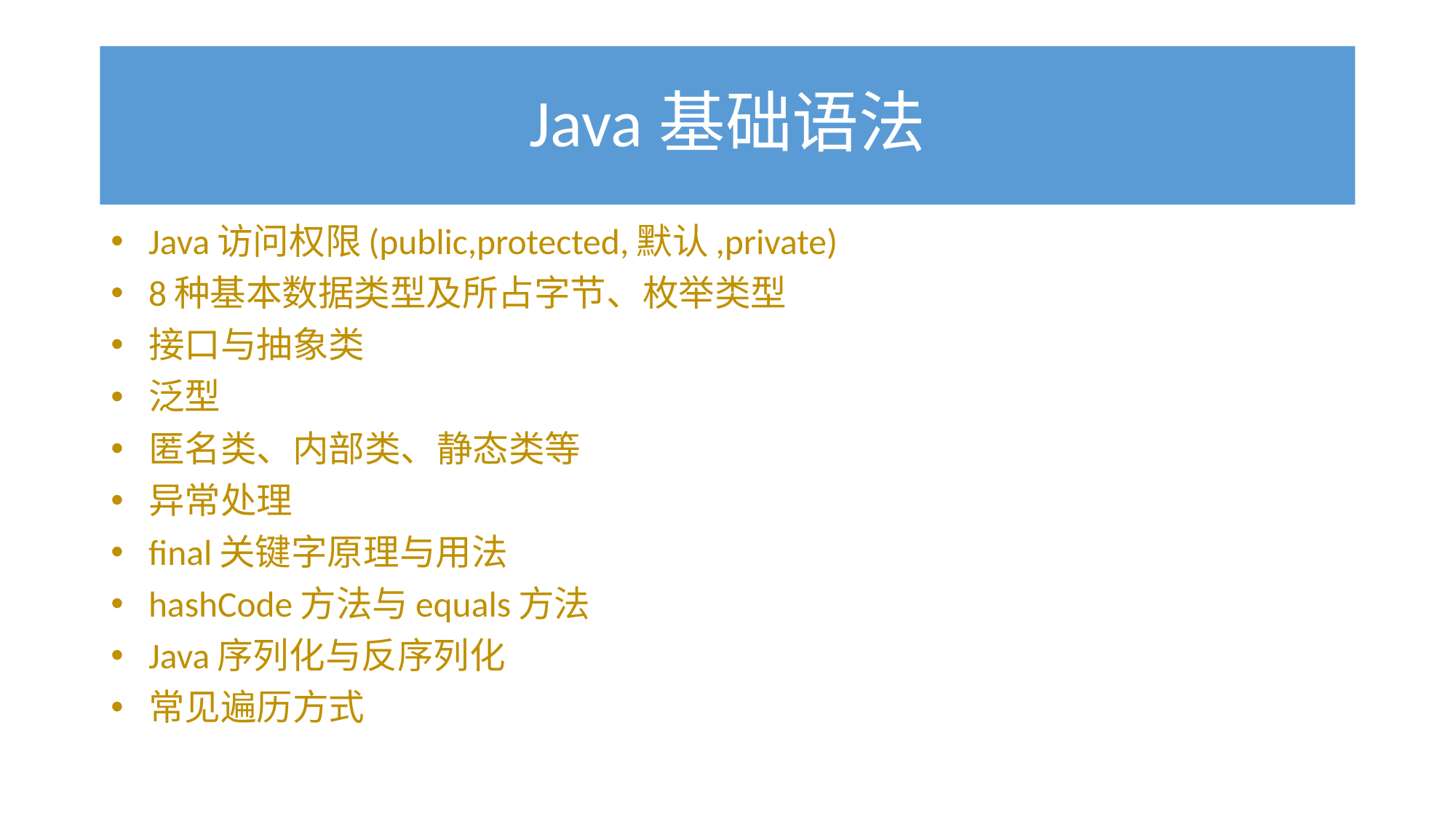

# Java基础语法
Java访问权限(public,protected,默认,private)
8种基本数据类型及所占字节、枚举类型
接口与抽象类
泛型
匿名类、内部类、静态类等
异常处理
final关键字原理与用法
hashCode方法与equals方法
Java序列化与反序列化
常见遍历方式